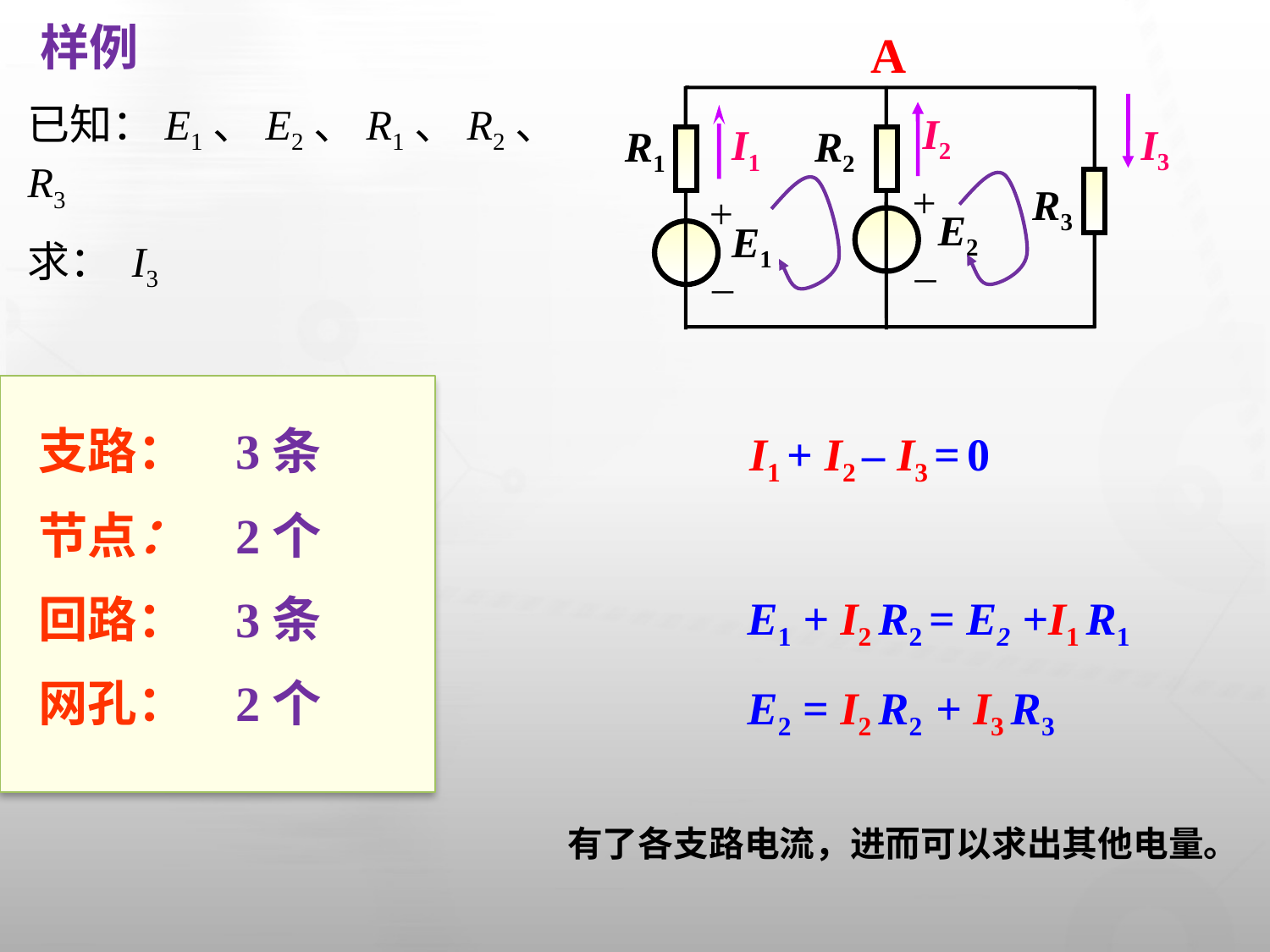

A
样例

R1
R2

R3
+

E1

–

已知：E1、E2、R1、R2、R3
求： I3
I3

I2

I1

+
E2

–

支路：
节点：
回路：
网孔：
3条
2个
3条
2个
 I1 + I2 – I3 = 0
E1 + I2 R2 = E2 +I1 R1
E2 = I2 R2  + I3 R3
有了各支路电流，进而可以求出其他电量。